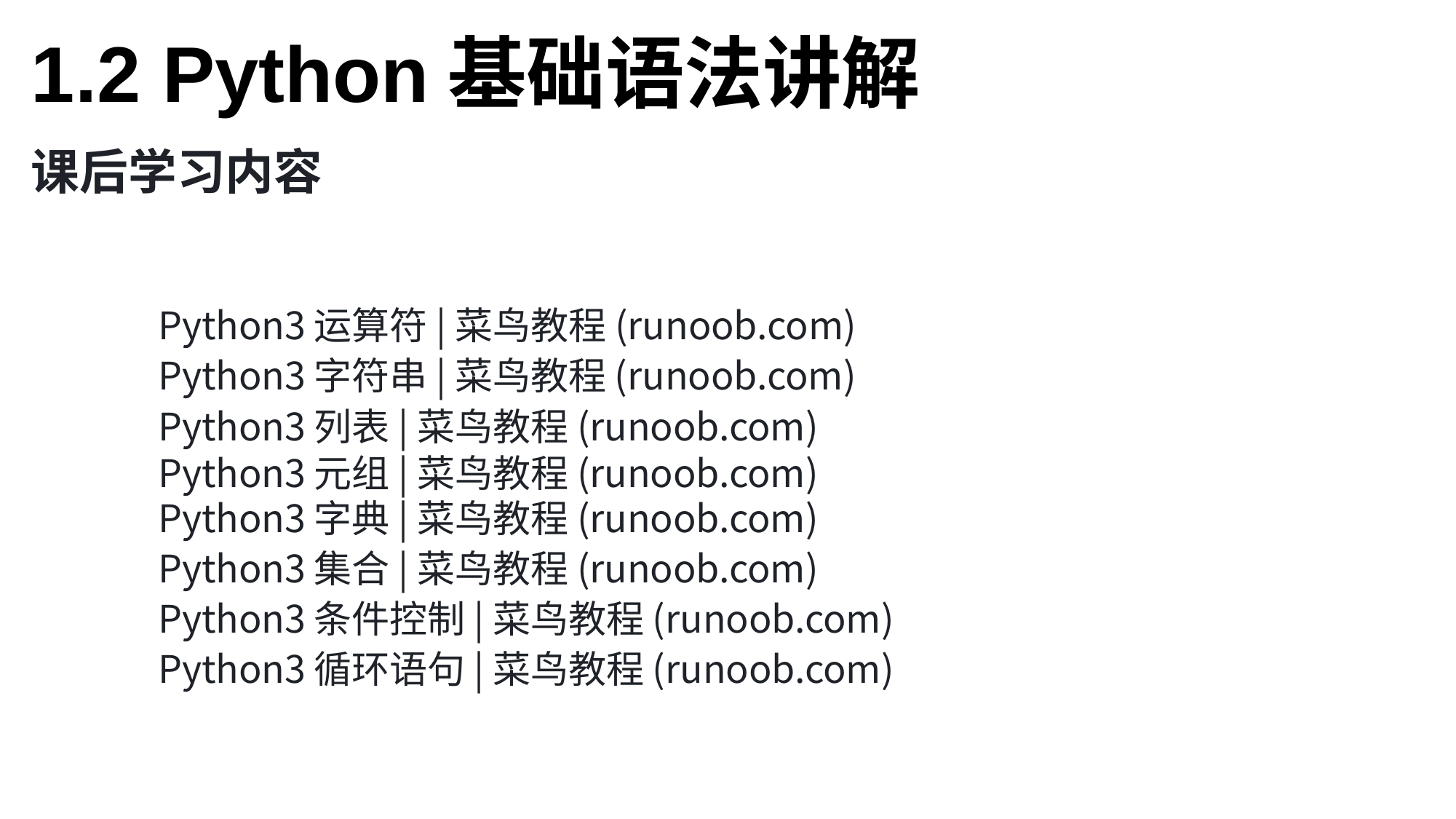

1.2 Python基础语法讲解
课后学习内容
Python3 运算符 | 菜鸟教程 (runoob.com)
Python3 字符串 | 菜鸟教程 (runoob.com)
Python3 列表 | 菜鸟教程 (runoob.com)
Python3 元组 | 菜鸟教程 (runoob.com)
Python3 字典 | 菜鸟教程 (runoob.com)
Python3 集合 | 菜鸟教程 (runoob.com)
Python3 条件控制 | 菜鸟教程 (runoob.com)
Python3 循环语句 | 菜鸟教程 (runoob.com)